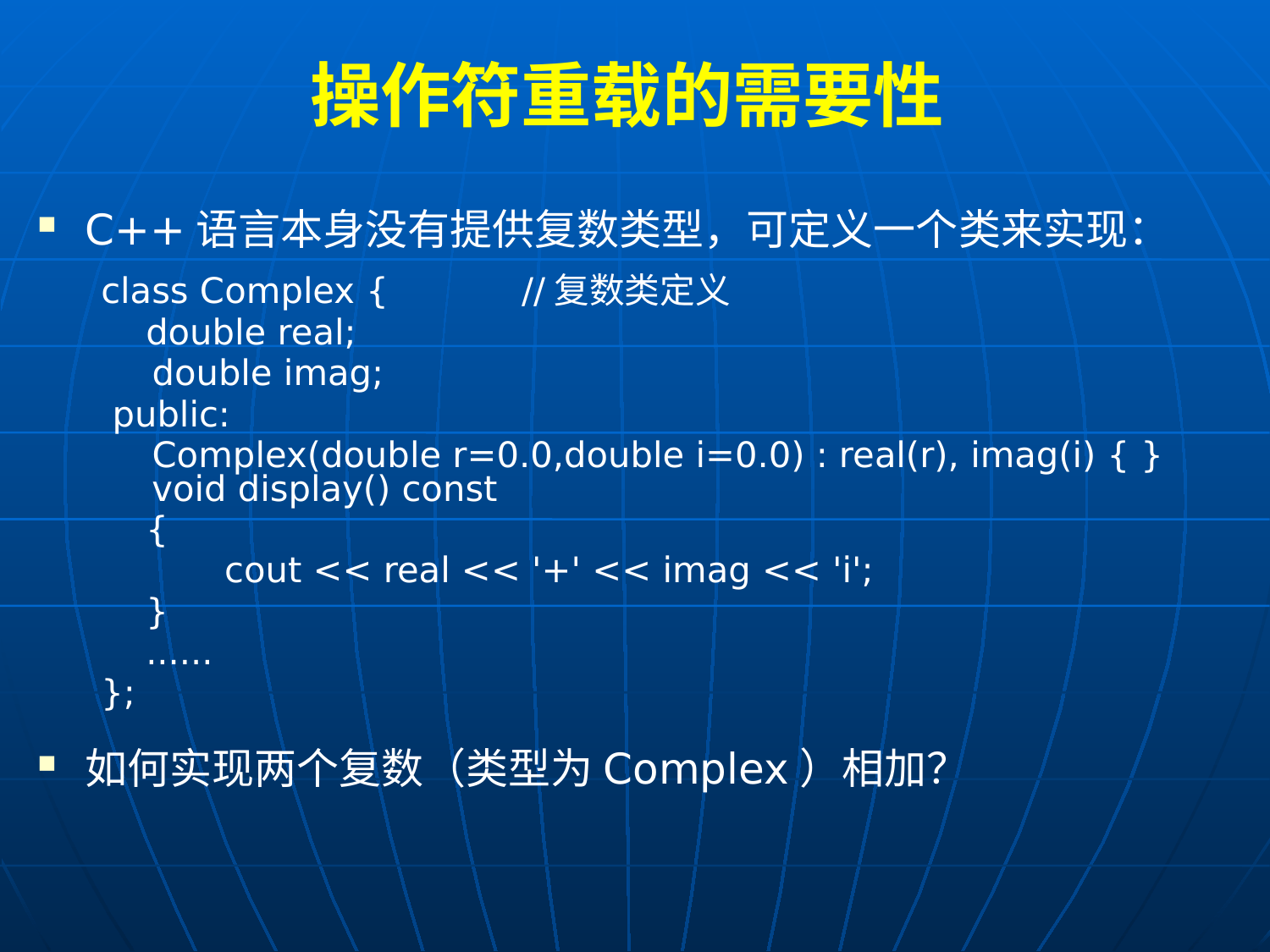

# 操作符重载的需要性
C++语言本身没有提供复数类型，可定义一个类来实现：
class Complex { 	//复数类定义
    double real;
	 double imag;
 public:
	 Complex(double r=0.0,double i=0.0) : real(r), imag(i) { }
 void display() const
    {
           cout << real << '+' << imag << 'i';
    }
    ......
};
如何实现两个复数（类型为Complex）相加？